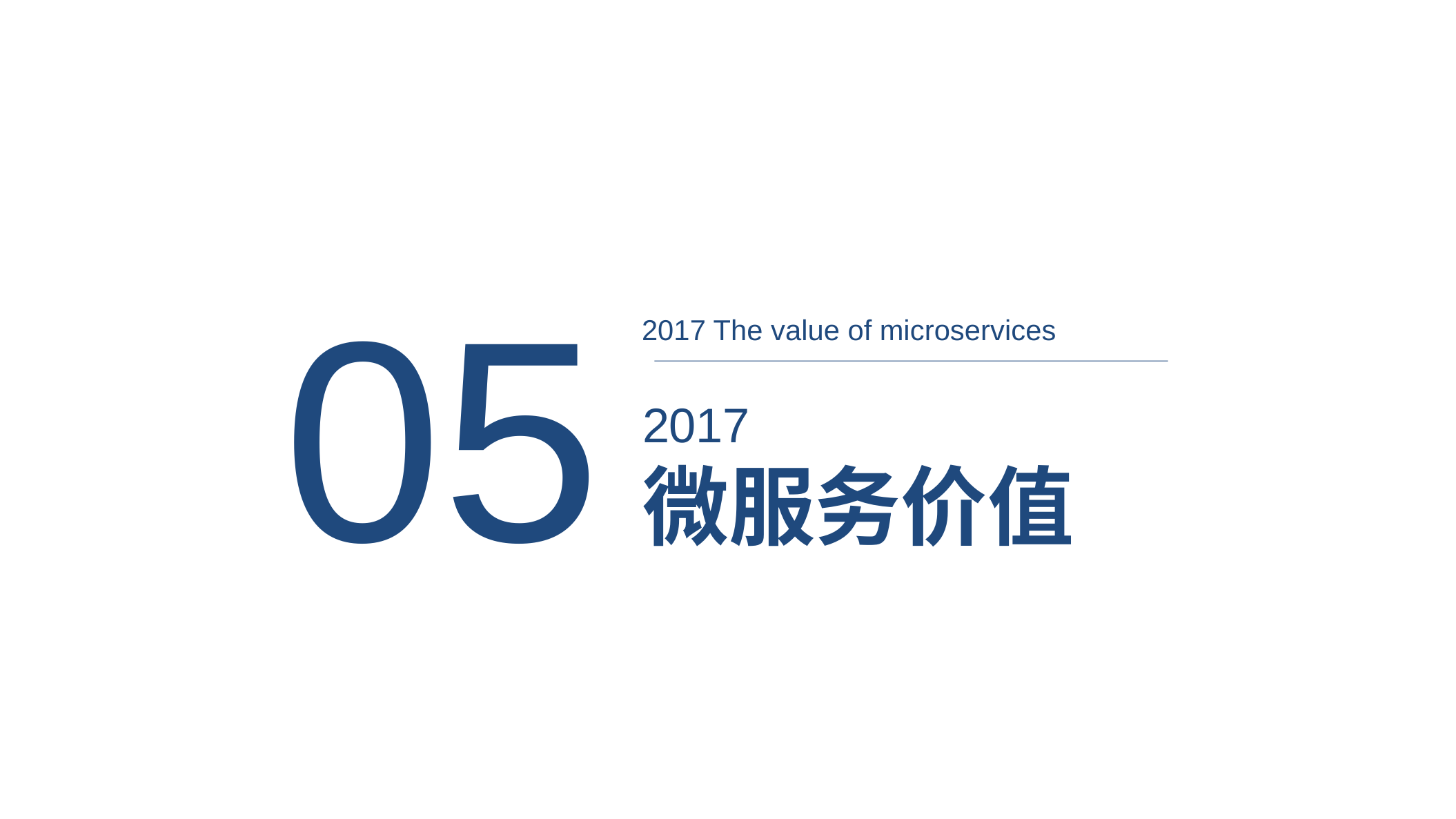

05
2017 The value of microservices

2017
微服务价值